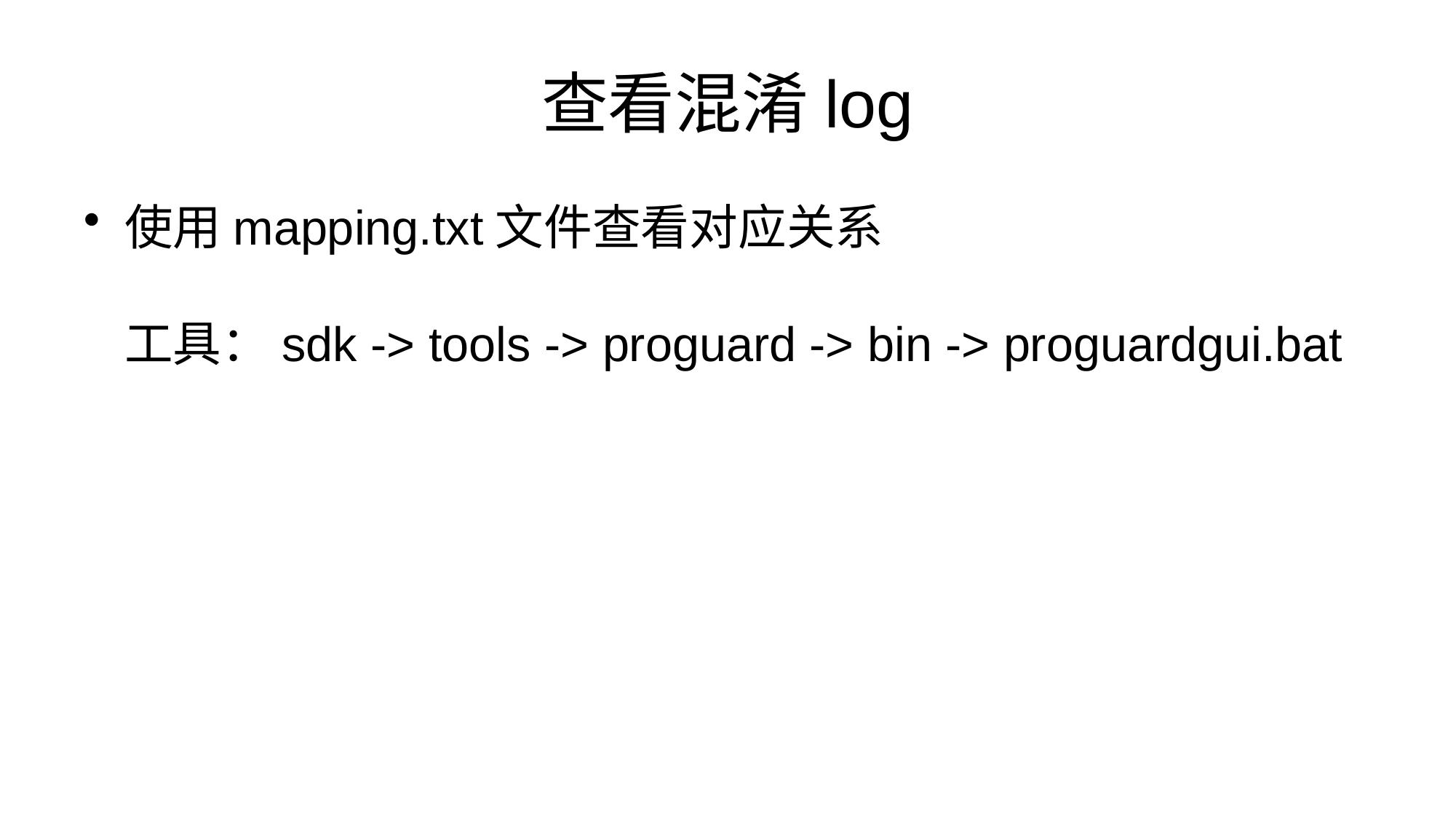

# 查看混淆log
使用mapping.txt文件查看对应关系
工具：sdk -> tools -> proguard -> bin -> proguardgui.bat